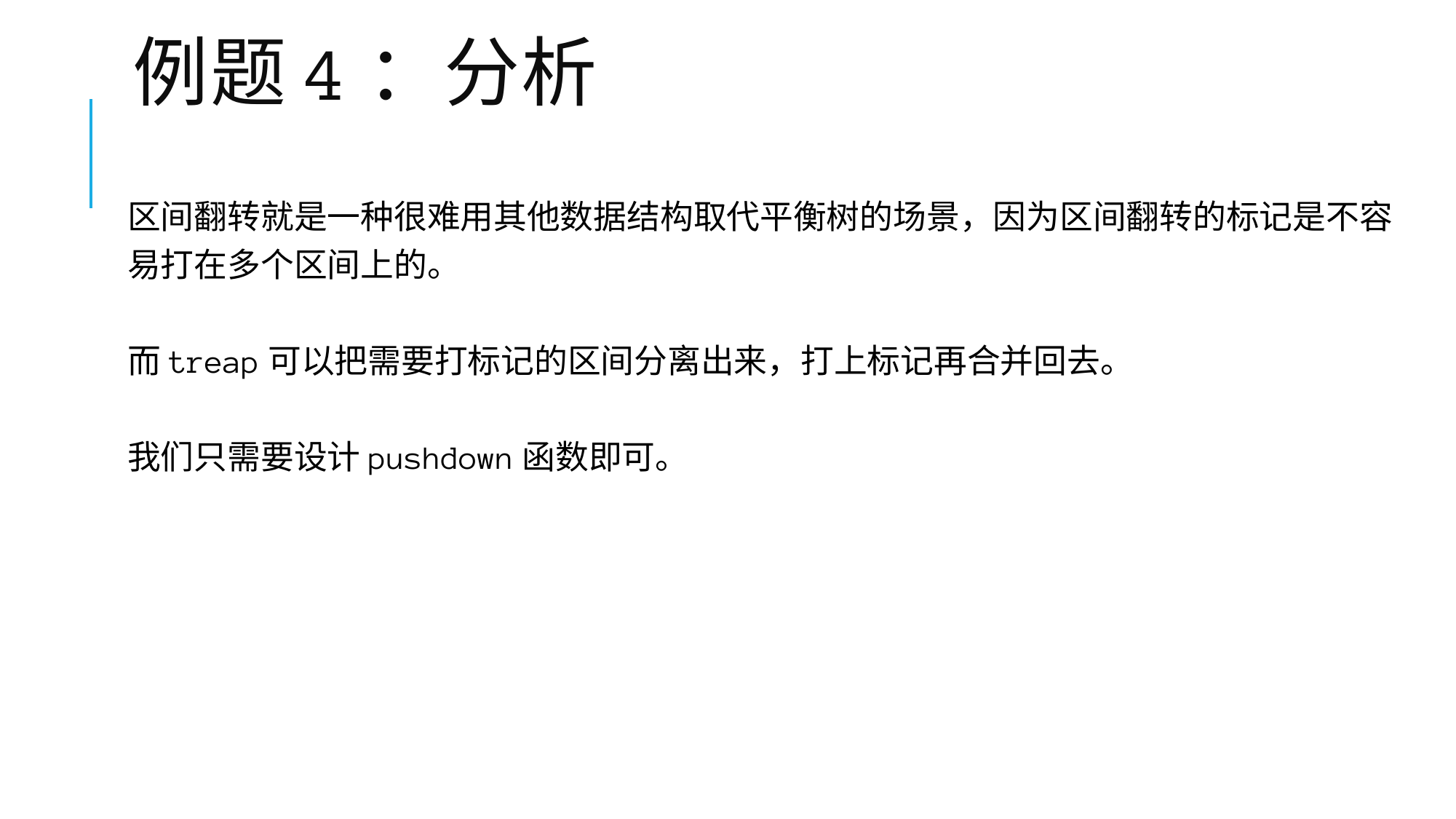

# 例题4：分析
区间翻转就是一种很难用其他数据结构取代平衡树的场景，因为区间翻转的标记是不容易打在多个区间上的。

而treap可以把需要打标记的区间分离出来，打上标记再合并回去。

我们只需要设计pushdown函数即可。